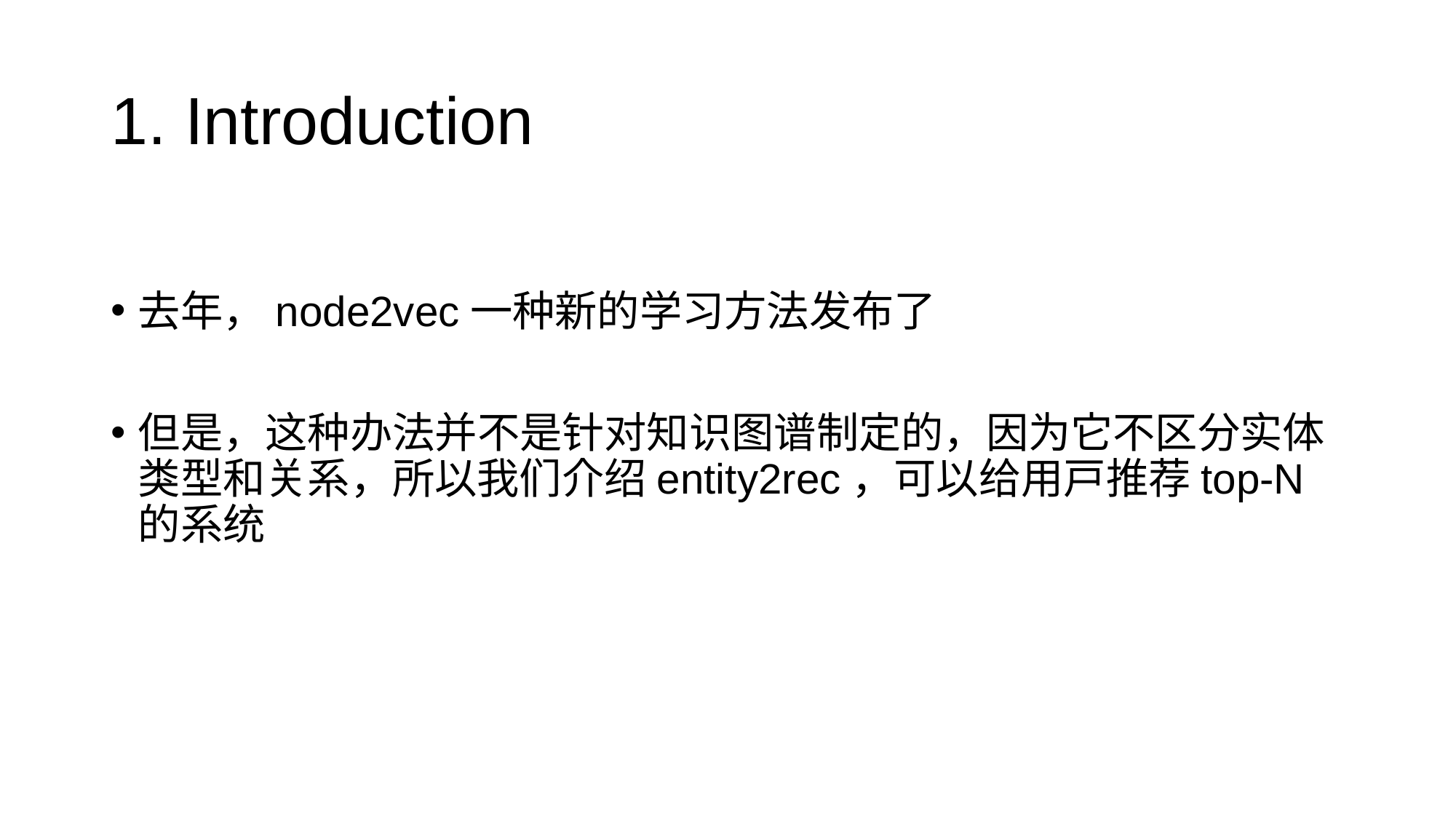

# 1. Introduction

去年，node2vec一种新的学习方法发布了

但是，这种办法并不是针对知识图谱制定的，因为它不区分实体类型和关系，所以我们介绍entity2rec，可以给用户推荐top-N的系统